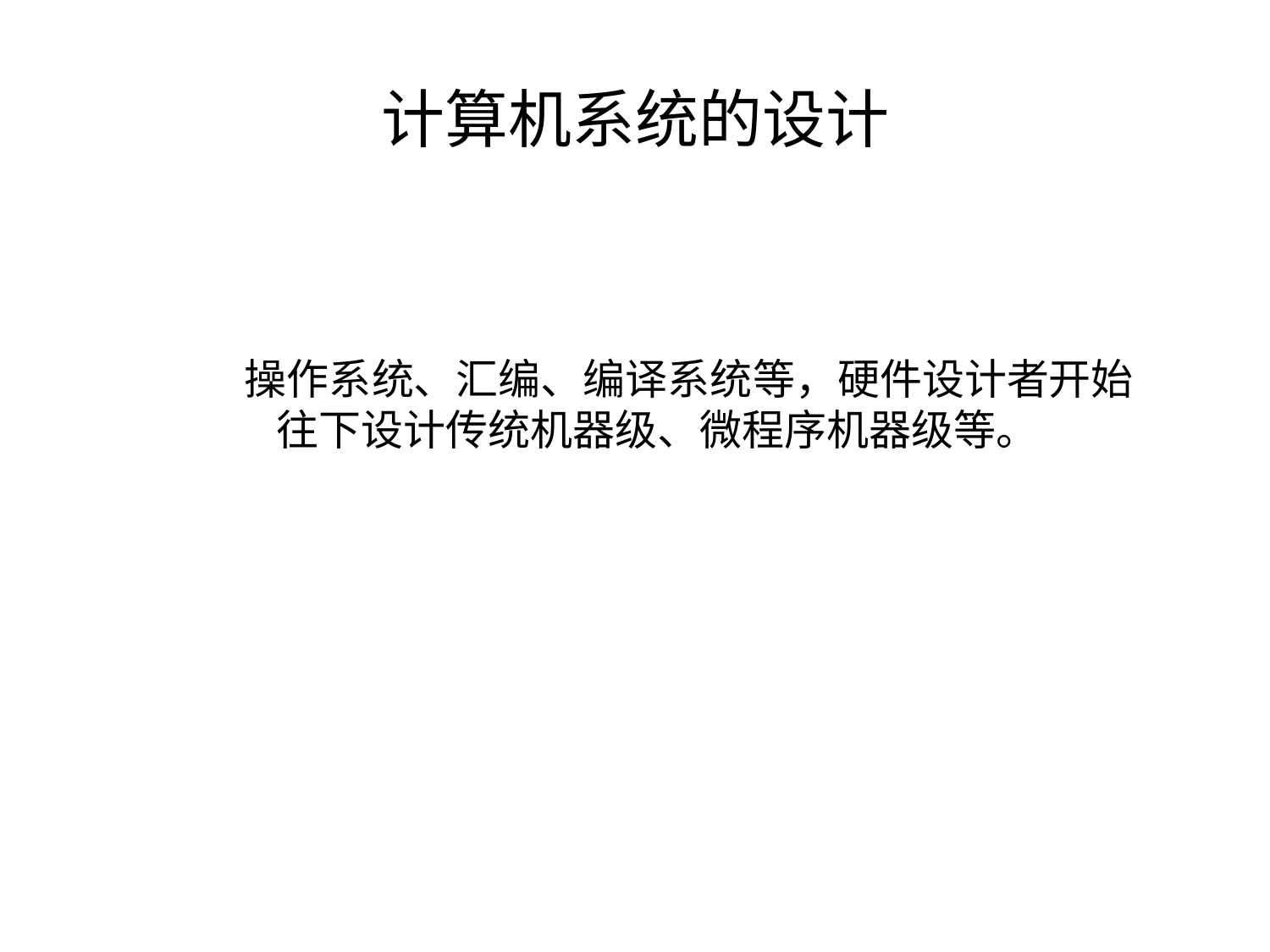

# 计算机系统的设计
操作系统、汇编、编译系统等，硬件设计者开始往下设计传统机器级、微程序机器级等。